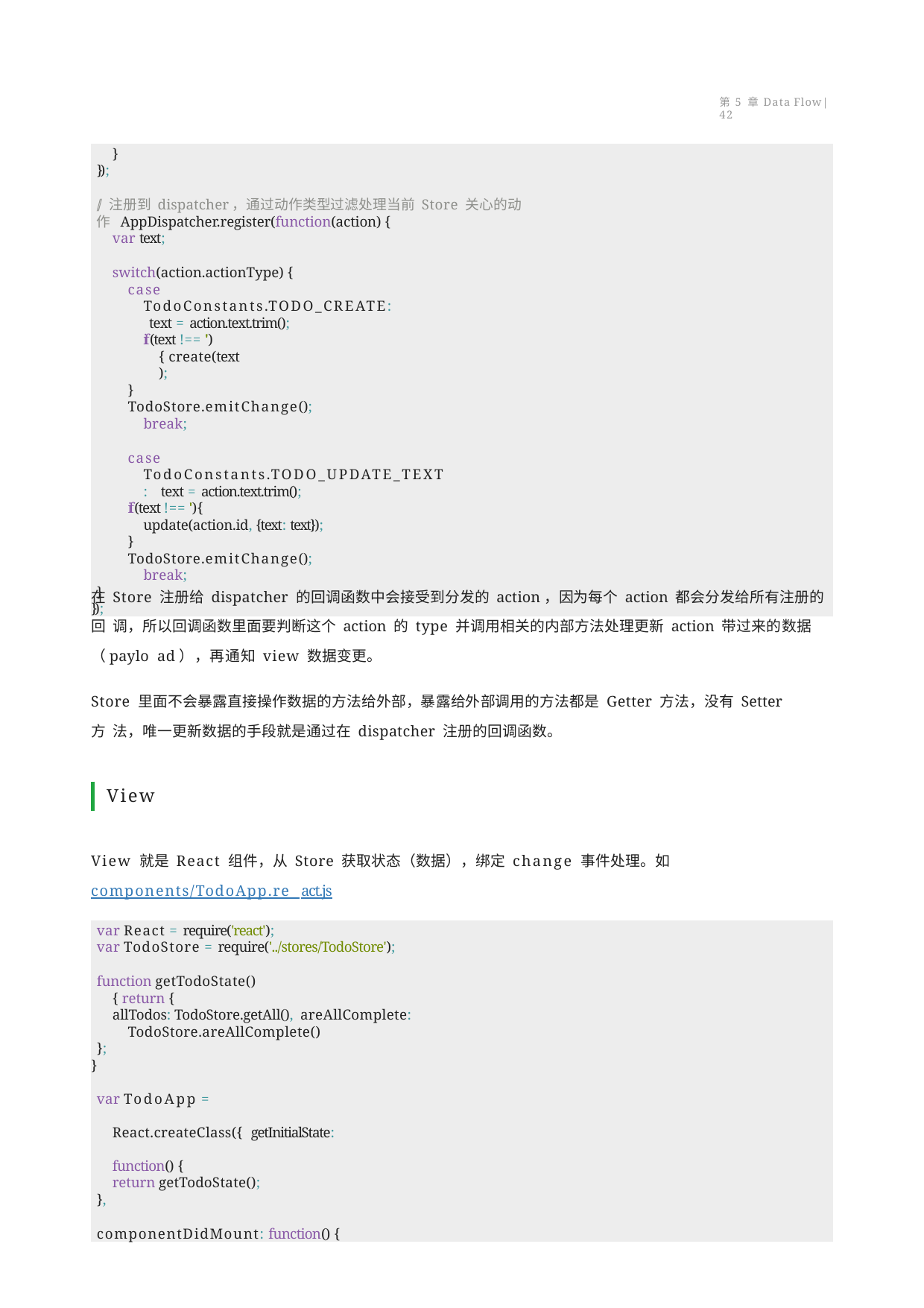

第 5 章 Data Flow | 42
}
});

// 注册到 dispatcher，通过动作类型过滤处理当前 Store 关心的动作  AppDispatcher.register(function(action) {
var text;

switch(action.actionType) {
case TodoConstants.TODO_CREATE:  text = action.text.trim();
if (text !== '') {  create(text);
}
TodoStore.emitChange();  break;

case TodoConstants.TODO_UPDATE_TEXT:  text = action.text.trim();
if (text !== '') {
update(action.id, {text: text});
}
TodoStore.emitChange();  break;
}
});
在 Store 注册给 dispatcher 的回调函数中会接受到分发的 action，因为每个 action 都会分发给所有注册的回  调，所以回调函数里面要判断这个 action 的 type 并调用相关的内部方法处理更新 action 带过来的数据（paylo  ad），再通知 view 数据变更。

Store 里面不会暴露直接操作数据的方法给外部，暴露给外部调用的方法都是 Getter 方法，没有 Setter 方  法，唯一更新数据的手段就是通过在 dispatcher 注册的回调函数。

View

View 就是 React 组件，从 Store 获取状态（数据），绑定 change 事件处理。如 components/TodoApp.re  act.js
var React = require('react');
var TodoStore = require('../stores/TodoStore');

function getTodoState() {  return {
allTodos: TodoStore.getAll(),  areAllComplete: TodoStore.areAllComplete()
};
}
var TodoApp = React.createClass({  getInitialState: function() {
return getTodoState();
},

componentDidMount: function() {